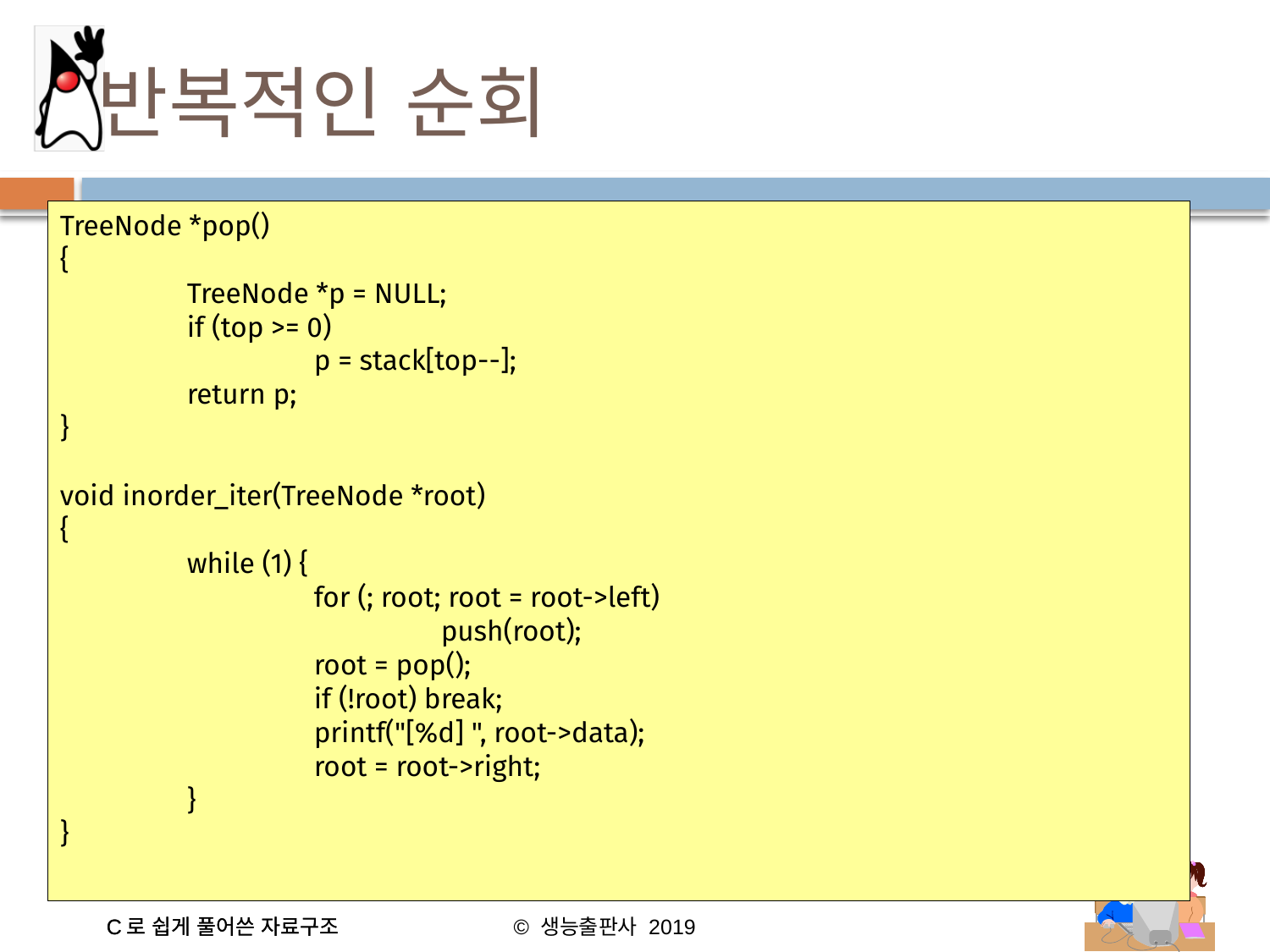

# 반복적인 순회
TreeNode *pop()
{
	TreeNode *p = NULL;
	if (top >= 0)
		p = stack[top--];
	return p;
}

void inorder_iter(TreeNode *root)
{
	while (1) {
		for (; root; root = root->left)
			push(root);
		root = pop();
		if (!root) break;
		printf("[%d] ", root->data);
		root = root->right;
	}
}